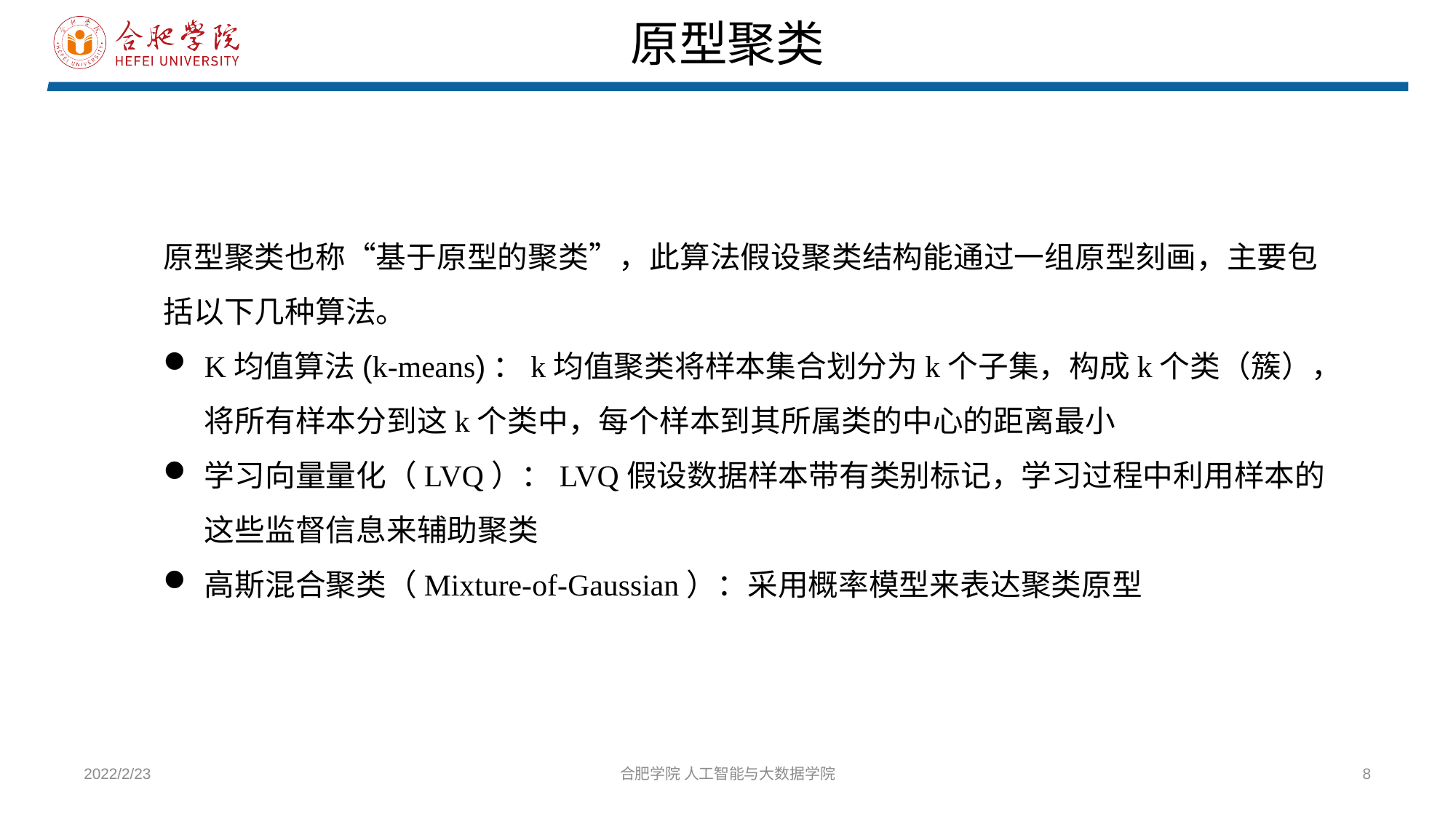

原型聚类
原型聚类也称“基于原型的聚类”，此算法假设聚类结构能通过一组原型刻画，主要包括以下几种算法。
K均值算法(k-means)：k均值聚类将样本集合划分为k个子集，构成k个类（簇），将所有样本分到这k个类中，每个样本到其所属类的中心的距离最小
学习向量量化（LVQ）：LVQ假设数据样本带有类别标记，学习过程中利用样本的这些监督信息来辅助聚类
高斯混合聚类（Mixture-of-Gaussian）：采用概率模型来表达聚类原型
2022/2/23
合肥学院 人工智能与大数据学院
8